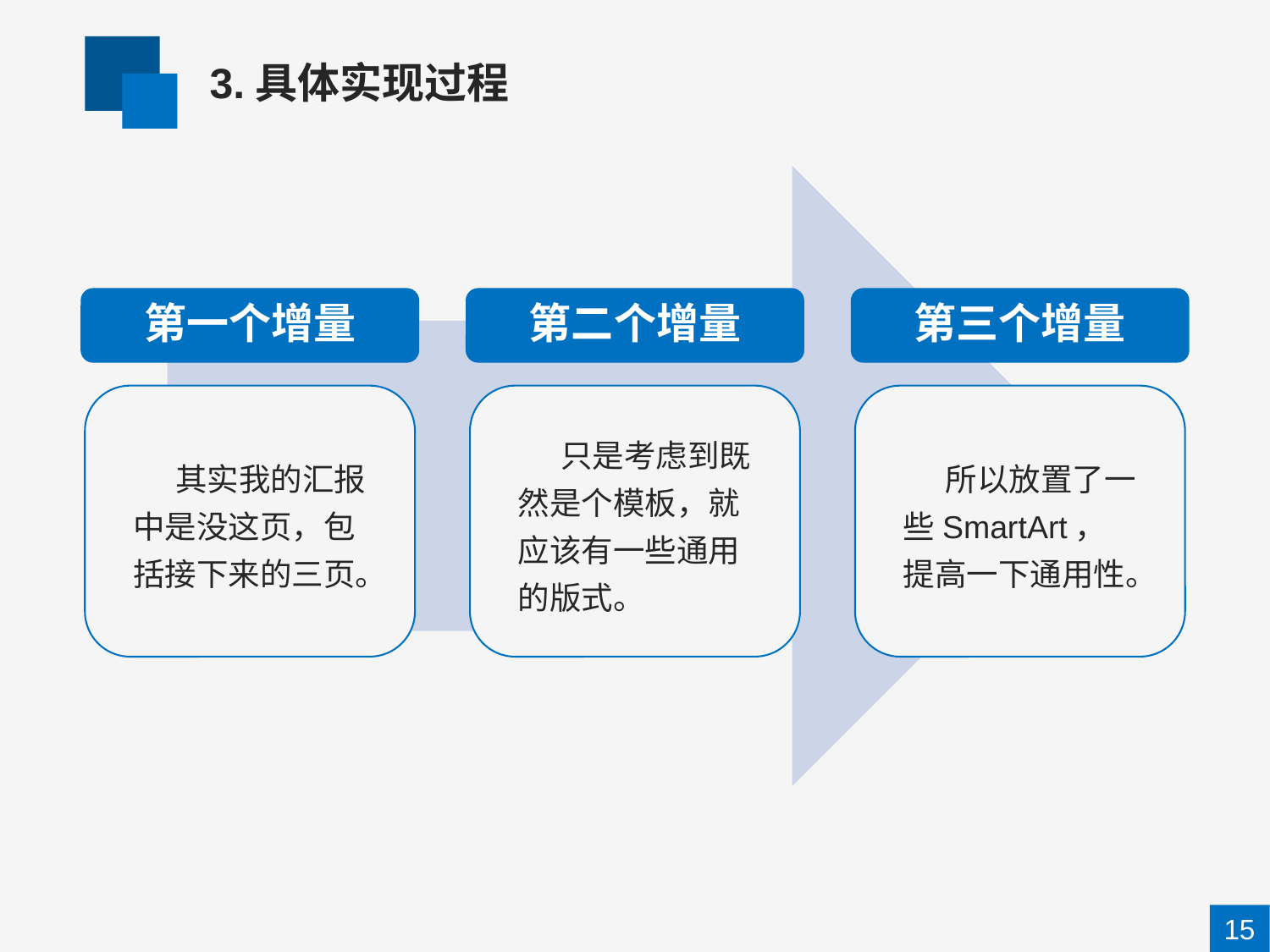

3.具体实现过程

第一个增量
第二个增量
第三个增量
其实我的汇报中是没这页，包括接下来的三页。
只是考虑到既然是个模板，就应该有一些通用的版式。
所以放置了一些SmartArt，提高一下通用性。
15